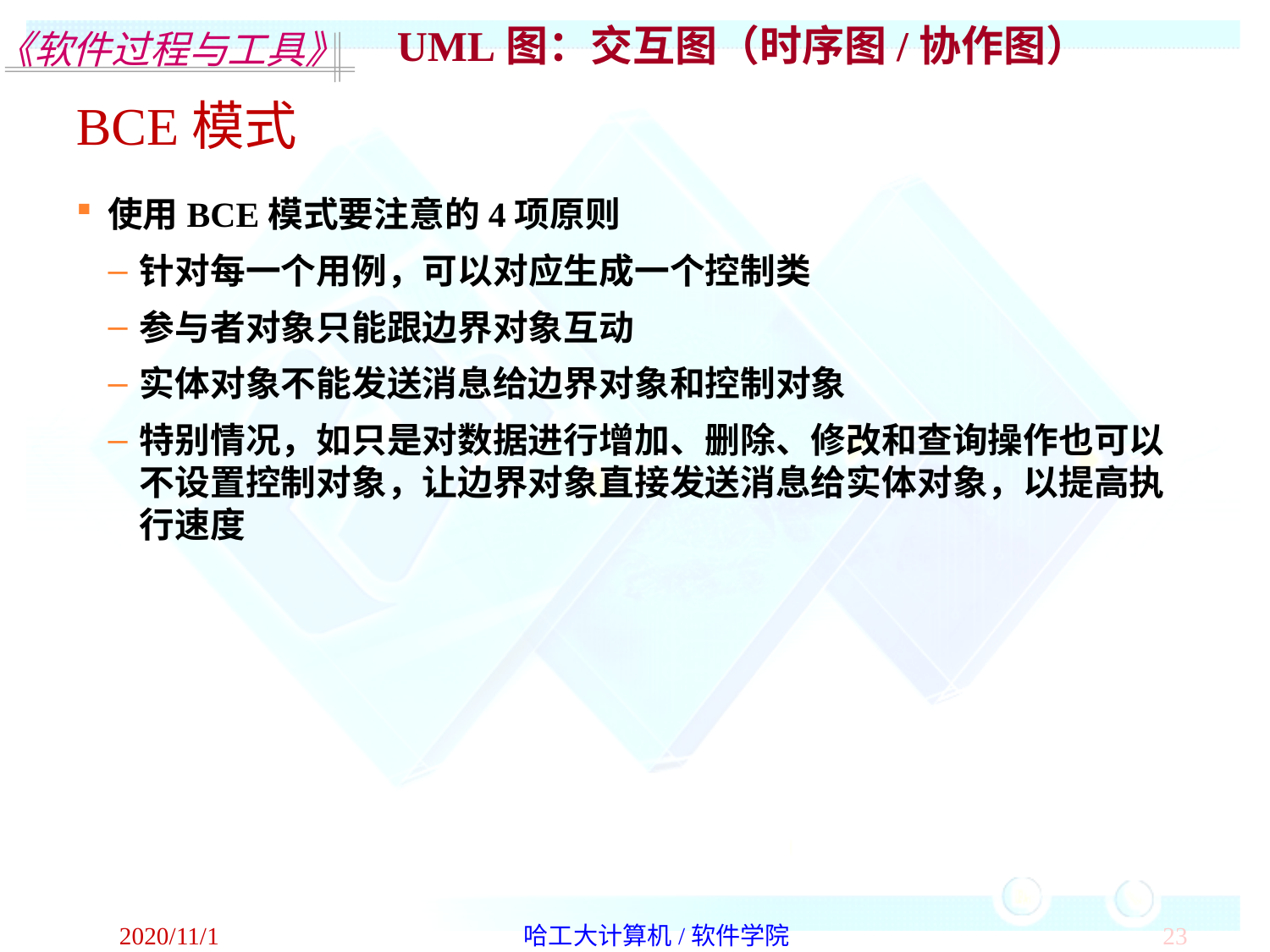

UML图：交互图（时序图/协作图）
BCE模式
使用BCE模式要注意的4项原则
针对每一个用例，可以对应生成一个控制类
参与者对象只能跟边界对象互动
实体对象不能发送消息给边界对象和控制对象
特别情况，如只是对数据进行增加、删除、修改和查询操作也可以不设置控制对象，让边界对象直接发送消息给实体对象，以提高执行速度